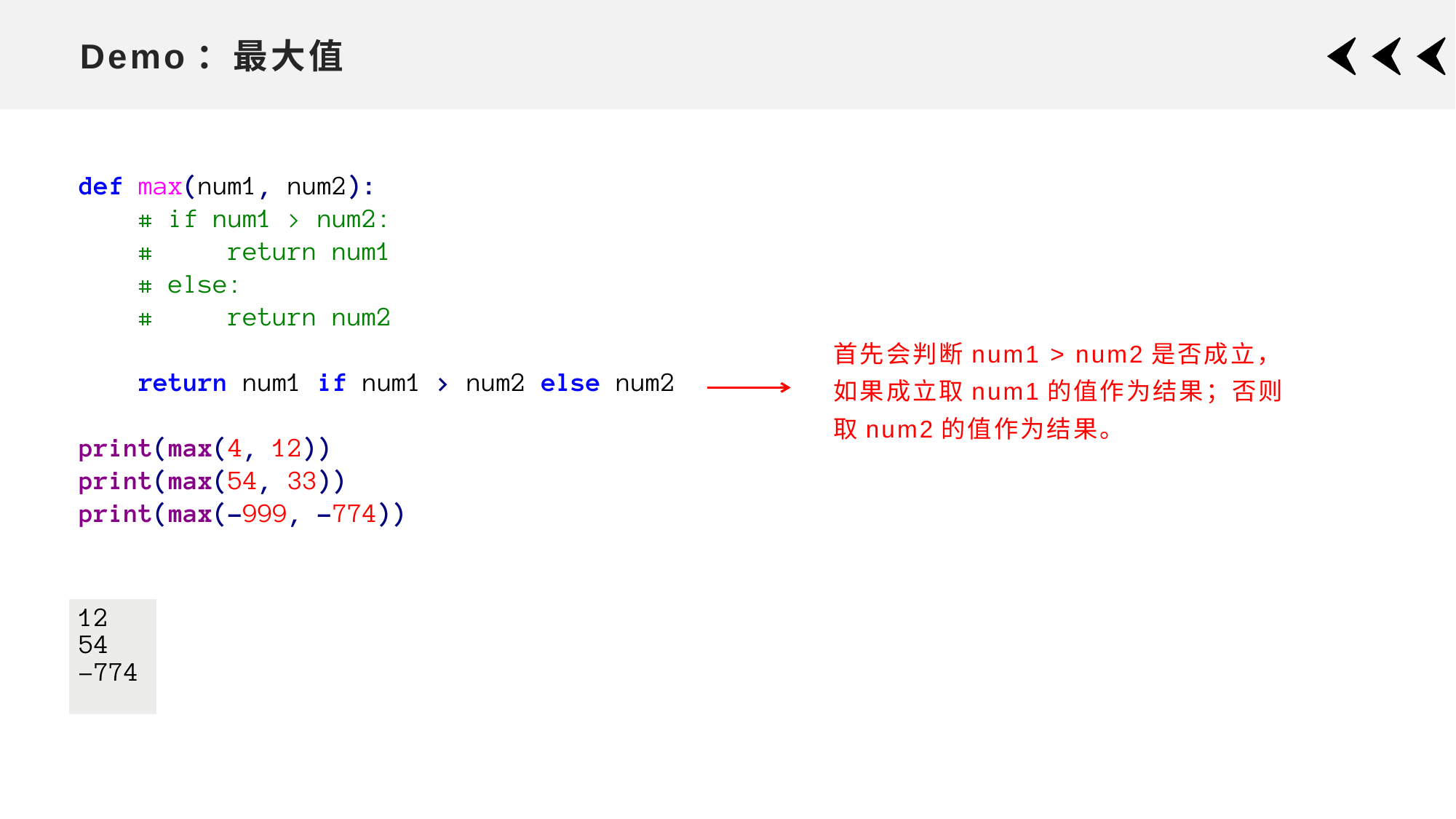

# Demo：最大值
def max(num1, num2):
    # if num1 > num2:
    #     return num1
    # else:
    #     return num2

    return num1 if num1 > num2 else num2

print(max(4, 12))
print(max(54, 33))
print(max(-999, -774))
首先会判断num1 > num2是否成立，如果成立取num1的值作为结果；否则取num2的值作为结果。
| 12 54 -774 |
| --- |